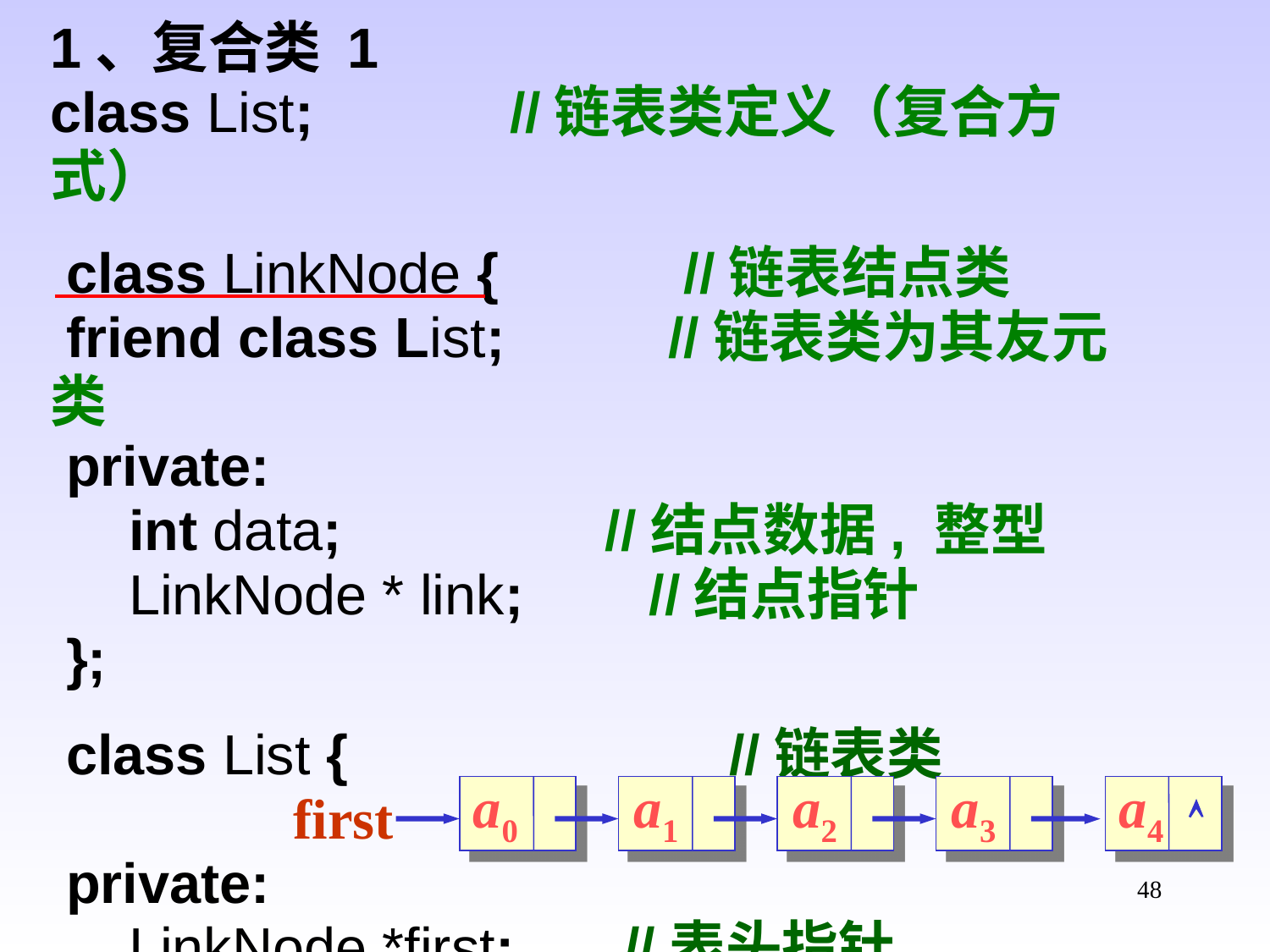

1、复合类 1
class List;	     //链表类定义（复合方式）

 class LinkNode {	        //链表结点类
 friend class List;	       //链表类为其友元类
 private:
     int data;		   //结点数据, 整型
     LinkNode * link;        //结点指针
 };

 class List {	                   //链表类
 private:
     LinkNode *first;       //表头指针
};
友元类不具有对称性
a0
a1
a2
a3
a4
first

∧

48